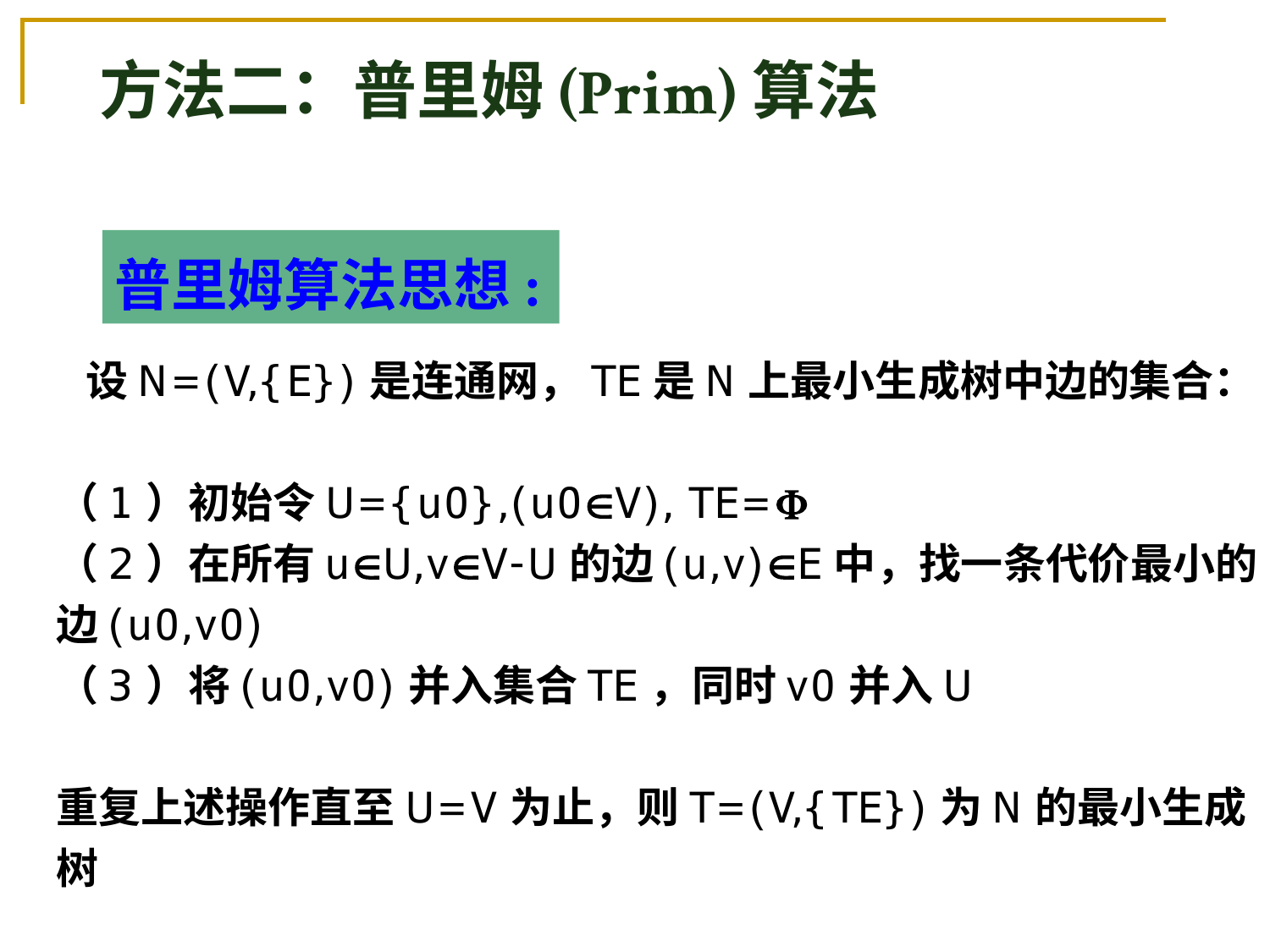

# 方法二：普里姆(Prim)算法
普里姆算法思想:
  设N=(V,{E})是连通网，TE是N上最小生成树中边的集合：

（1）初始令U={u0},(u0∈V), TE=Φ
（2）在所有u∈U,v∈V-U的边(u,v)∈E中，找一条代价最小的边(u0,v0)
（3）将(u0,v0)并入集合TE，同时v0并入U

重复上述操作直至U=V为止，则T=(V,{TE})为N的最小生成树